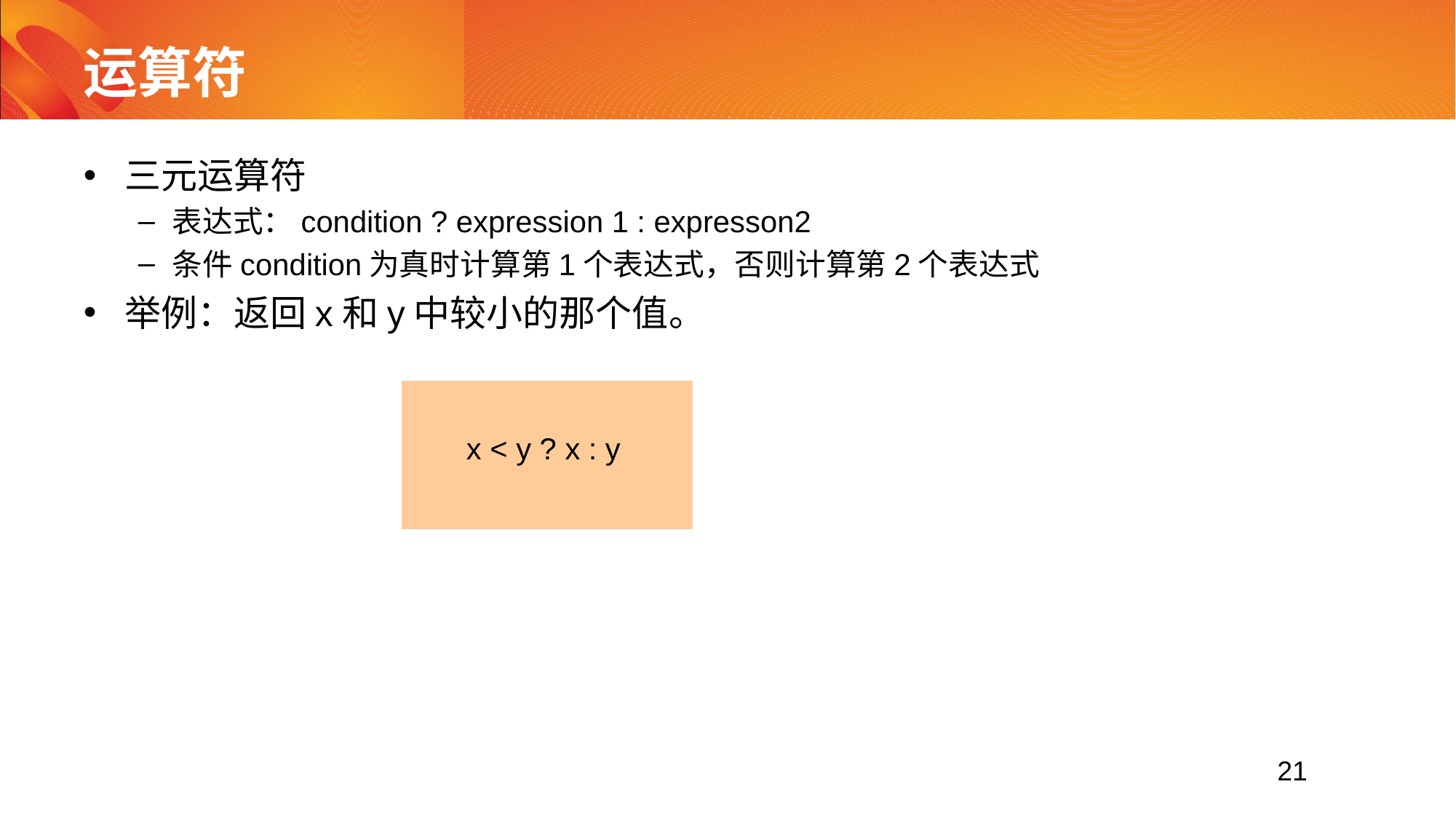

# 运算符
三元运算符
表达式：condition ? expression 1 : expresson2
条件condition为真时计算第1个表达式，否则计算第2个表达式
举例：返回x和y中较小的那个值。

x < y ? x : y